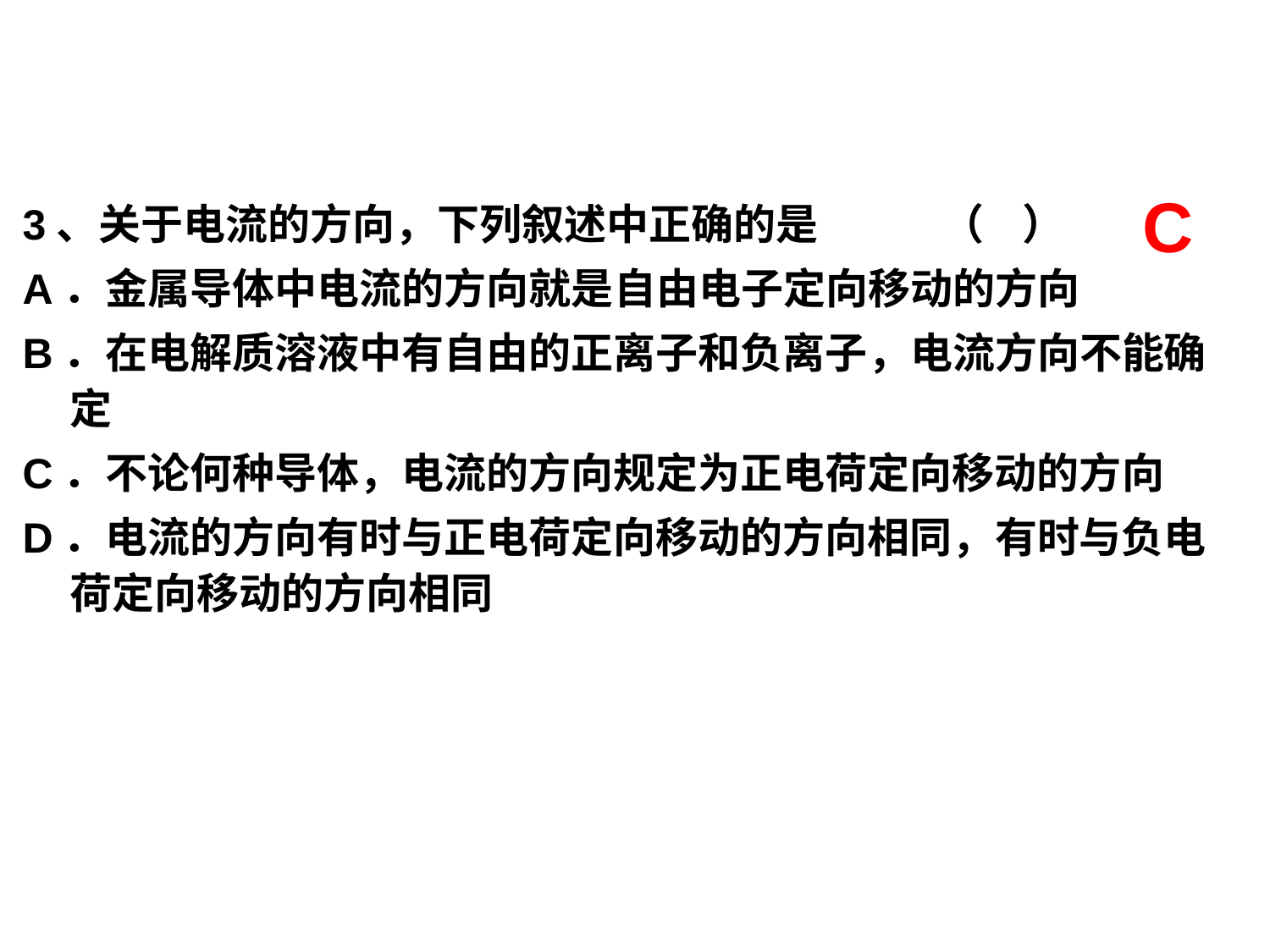

C
3、关于电流的方向，下列叙述中正确的是             （    ）
A．金属导体中电流的方向就是自由电子定向移动的方向
B．在电解质溶液中有自由的正离子和负离子，电流方向不能确定
C．不论何种导体，电流的方向规定为正电荷定向移动的方向
D．电流的方向有时与正电荷定向移动的方向相同，有时与负电荷定向移动的方向相同